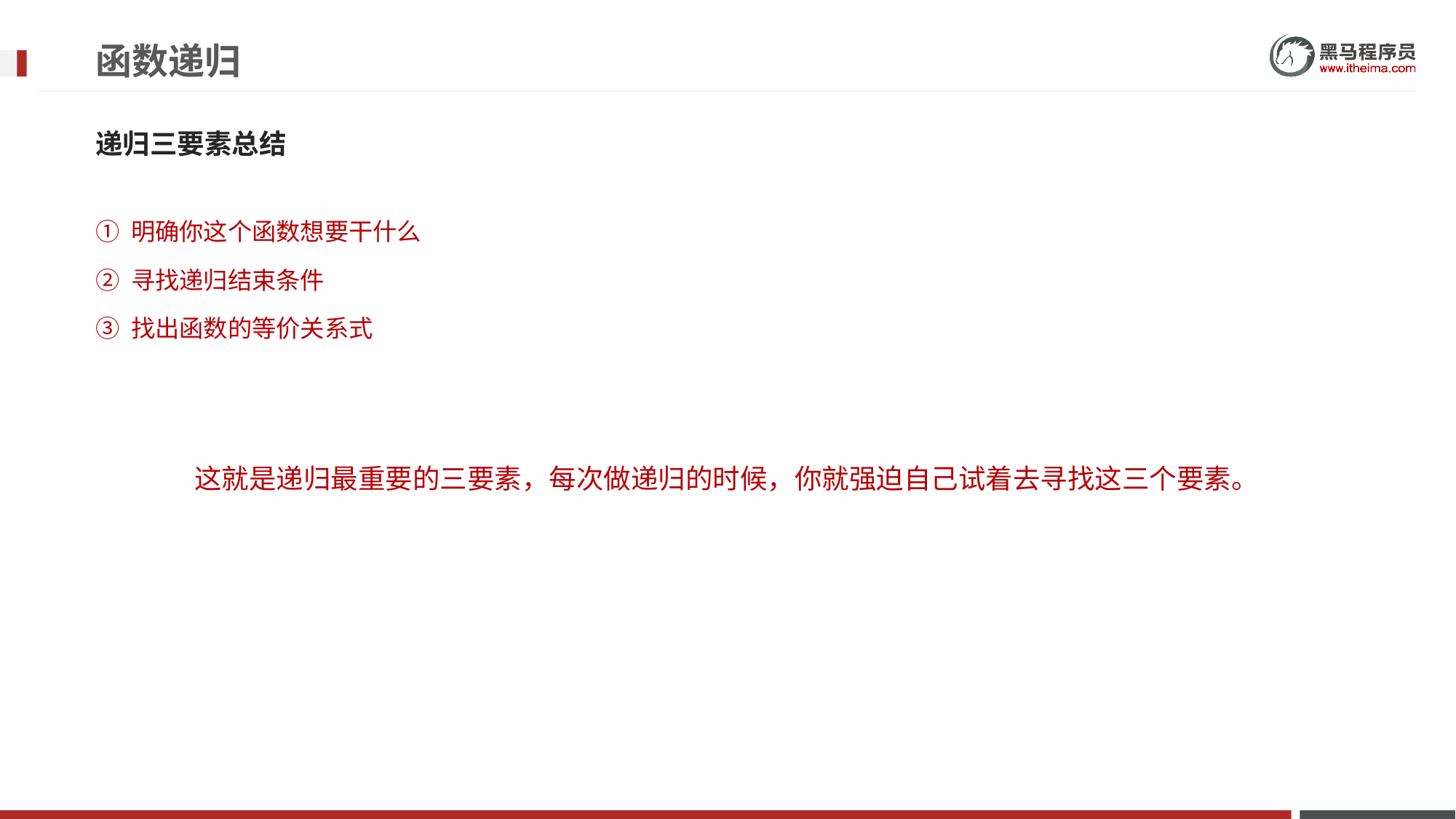

# 函数递归
递归三要素总结
① 明确你这个函数想要干什么
② 寻找递归结束条件
③ 找出函数的等价关系式

这就是递归最重要的三要素，每次做递归的时候，你就强迫自己试着去寻找这三个要素。